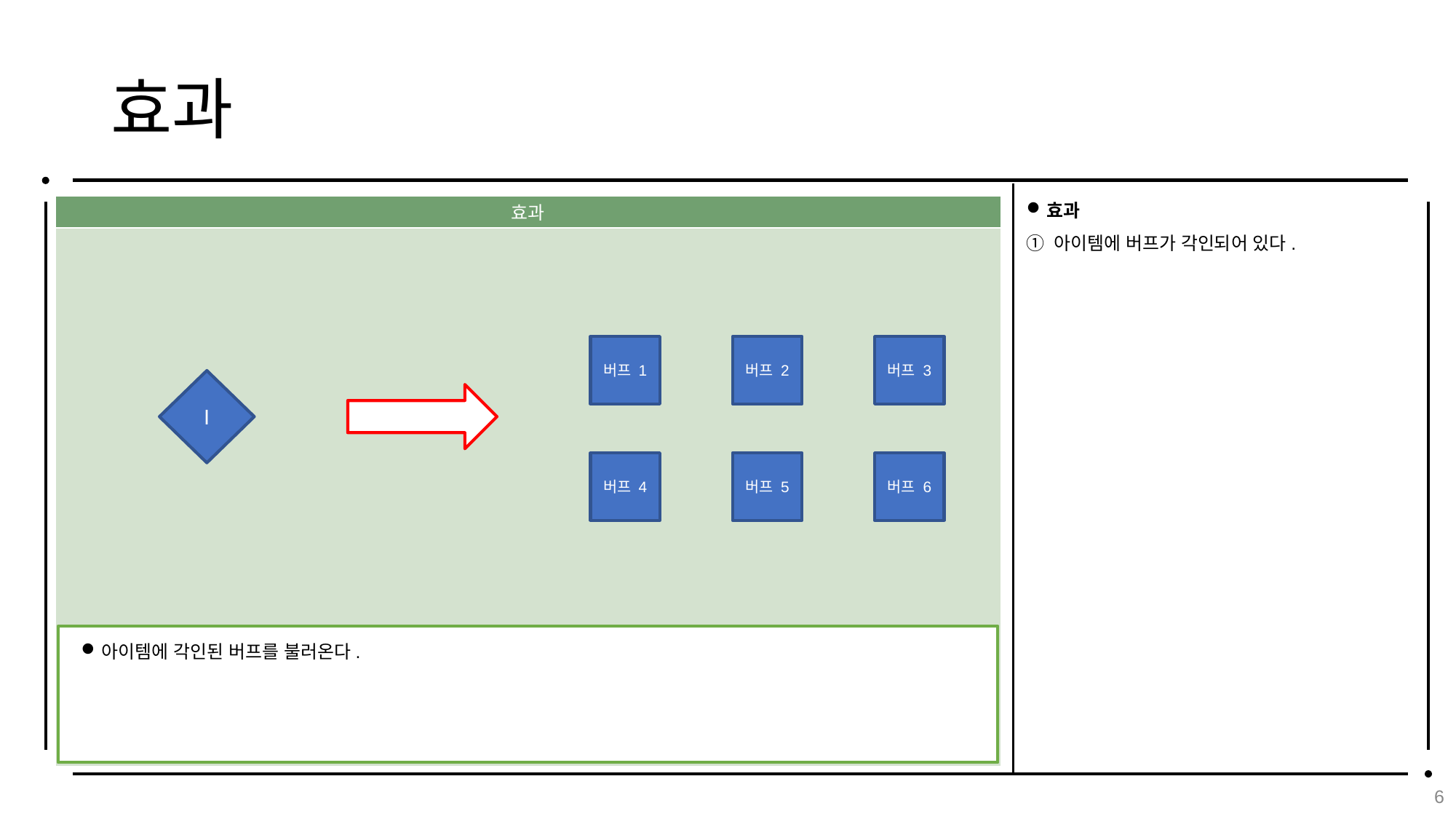

# 효과

효과
아이템에 버프가 각인되어 있다.
| 효과 |
| --- |
|  |
버프 1
버프 3
버프 2
I

버프 6
버프 4
버프 5

아이템에 각인된 버프를 불러온다.
6